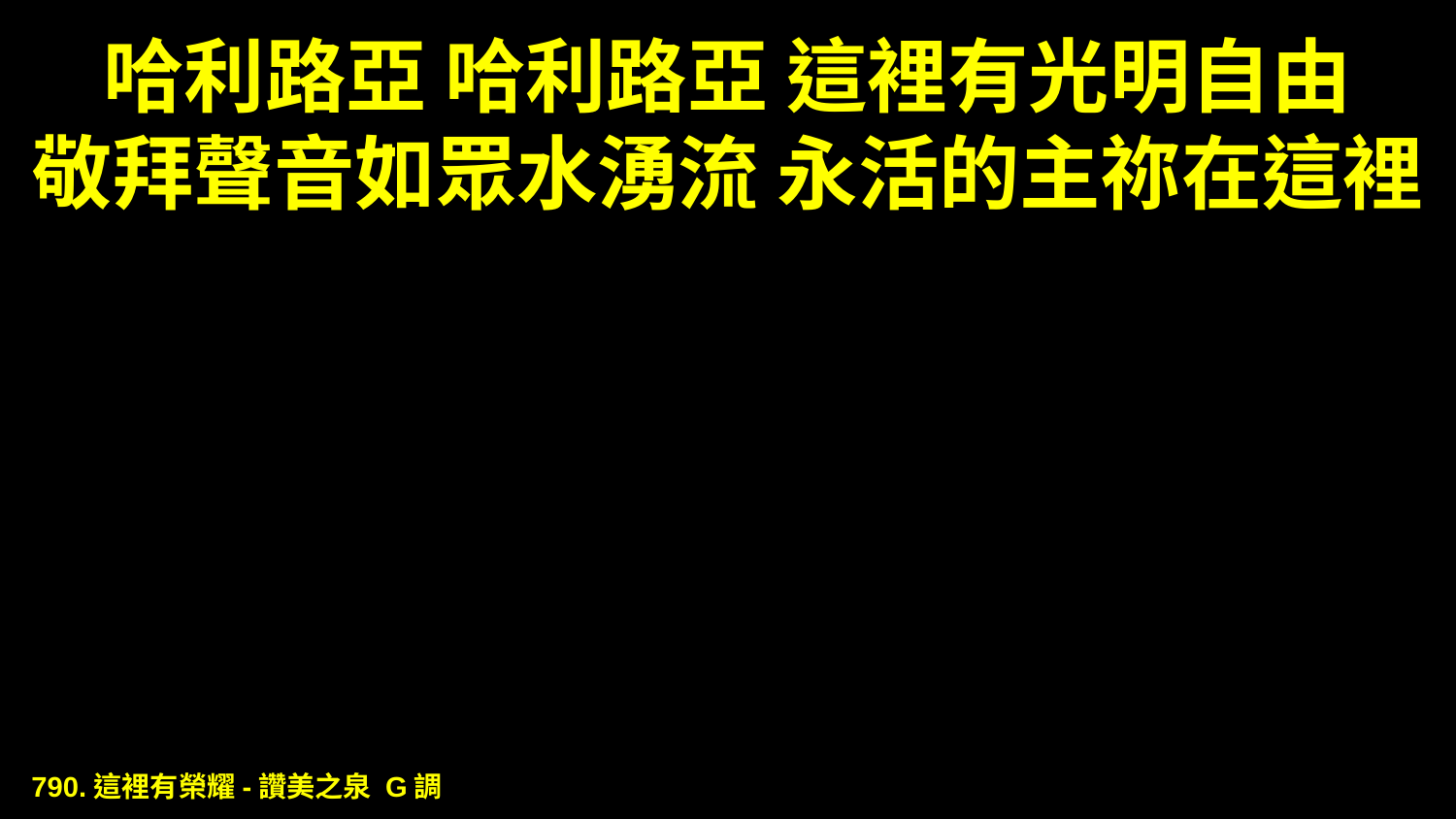

# 哈利路亞 哈利路亞 這裡有光明自由 敬拜聲音如眾水湧流 永活的主祢在這裡
790.這裡有榮耀-讚美之泉 G調